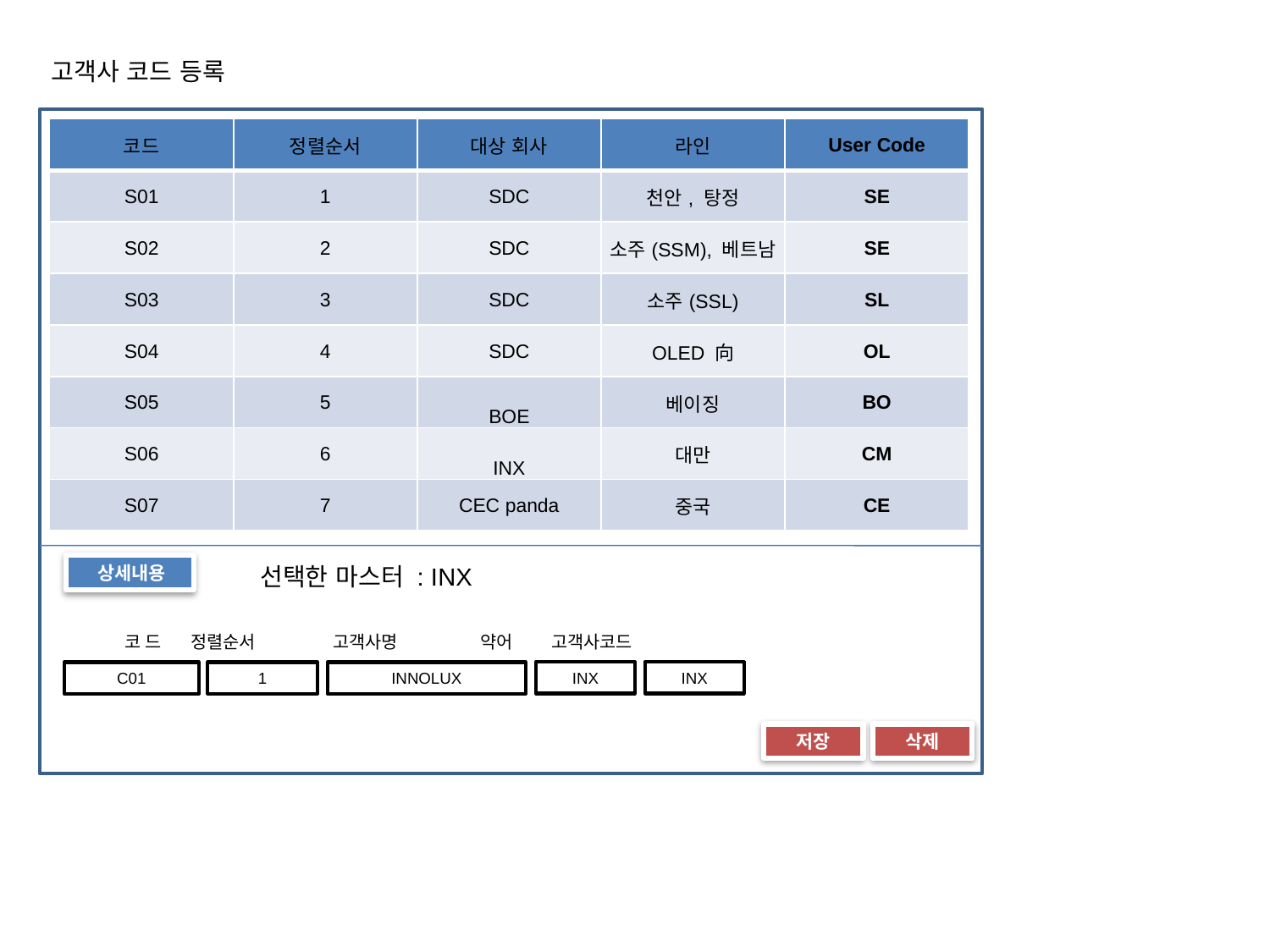

고객사 코드 등록

| 코드 | 정렬순서 | 대상 회사 | 라인 | User Code |
| --- | --- | --- | --- | --- |
| S01 | 1 | SDC | 천안, 탕정 | SE |
| S02 | 2 | SDC | 소주(SSM), 베트남 | SE |
| S03 | 3 | SDC | 소주(SSL) | SL |
| S04 | 4 | SDC | OLED 向 | OL |
| S05 | 5 | BOE | 베이징 | BO |
| S06 | 6 | INX | 대만 | CM |
| S07 | 7 | CEC panda | 중국 | CE |
   상세내용
선택한 마스터 : INX
            코 드      정렬순서                고객사명                 약어        고객사코드
INX
INX
C01
1
INNOLUX
저장
삭제